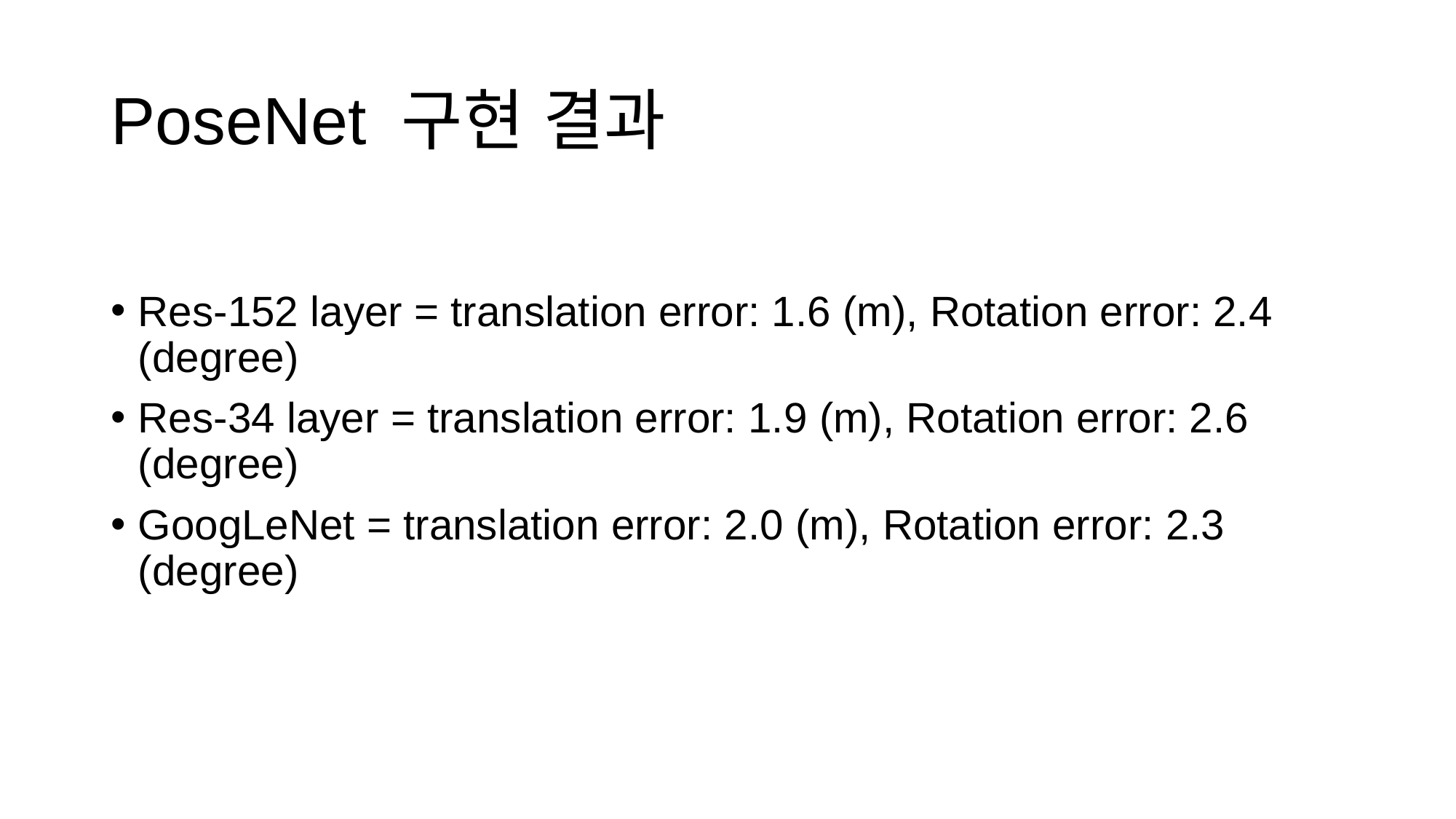

# PoseNet 구현 결과

Res-152 layer = translation error: 1.6 (m), Rotation error: 2.4 (degree)
Res-34 layer = translation error: 1.9 (m), Rotation error: 2.6 (degree)
GoogLeNet = translation error: 2.0 (m), Rotation error: 2.3 (degree)